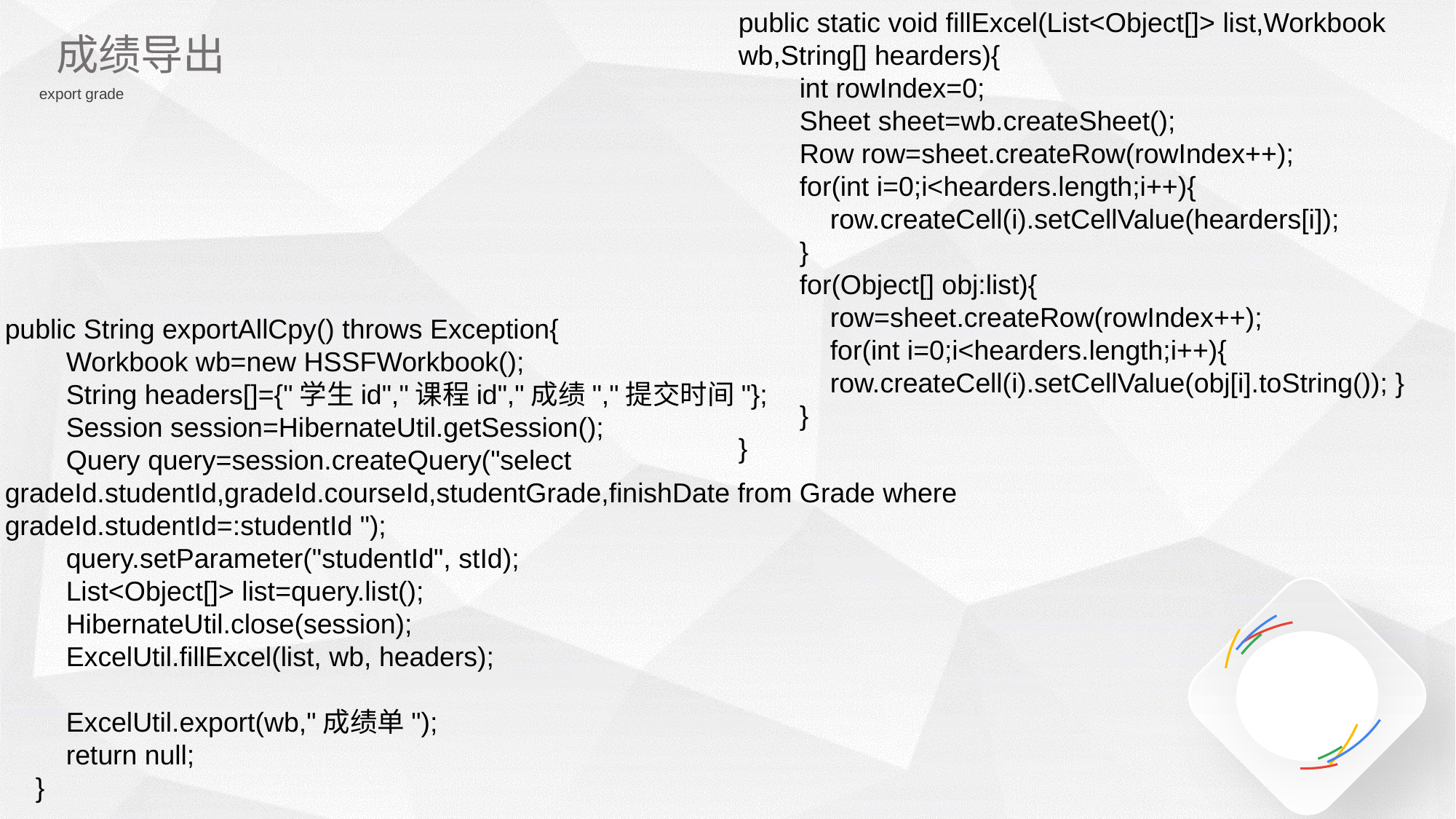

public static void fillExcel(List<Object[]> list,Workbook wb,String[] hearders){
        int rowIndex=0;
        Sheet sheet=wb.createSheet();
        Row row=sheet.createRow(rowIndex++);
        for(int i=0;i<hearders.length;i++){
            row.createCell(i).setCellValue(hearders[i]);
        }
        for(Object[] obj:list){
            row=sheet.createRow(rowIndex++);
            for(int i=0;i<hearders.length;i++){
            row.createCell(i).setCellValue(obj[i].toString()); }
        }
}

成绩导出
export grade
public String exportAllCpy() throws Exception{
        Workbook wb=new HSSFWorkbook();
        String headers[]={"学生id","课程id","成绩","提交时间"};
        Session session=HibernateUtil.getSession();
        Query query=session.createQuery("select gradeId.studentId,gradeId.courseId,studentGrade,finishDate from Grade where gradeId.studentId=:studentId ");
        query.setParameter("studentId", stId);
        List<Object[]> list=query.list();
        HibernateUtil.close(session);
        ExcelUtil.fillExcel(list, wb, headers);

        ExcelUtil.export(wb,"成绩单");
        return null;
    }